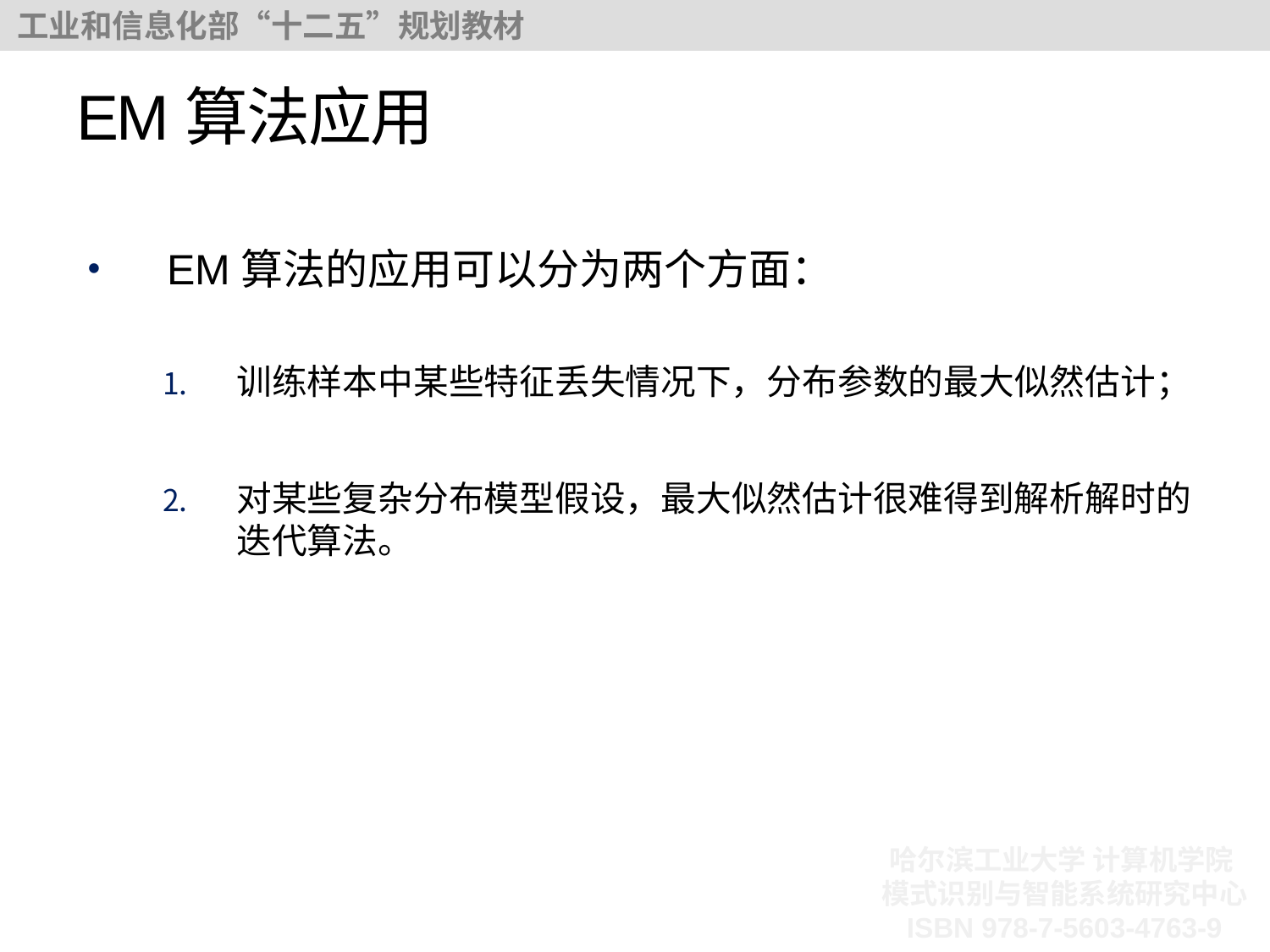

# EM算法应用
EM算法的应用可以分为两个方面：

训练样本中某些特征丢失情况下，分布参数的最大似然估计；

对某些复杂分布模型假设，最大似然估计很难得到解析解时的迭代算法。